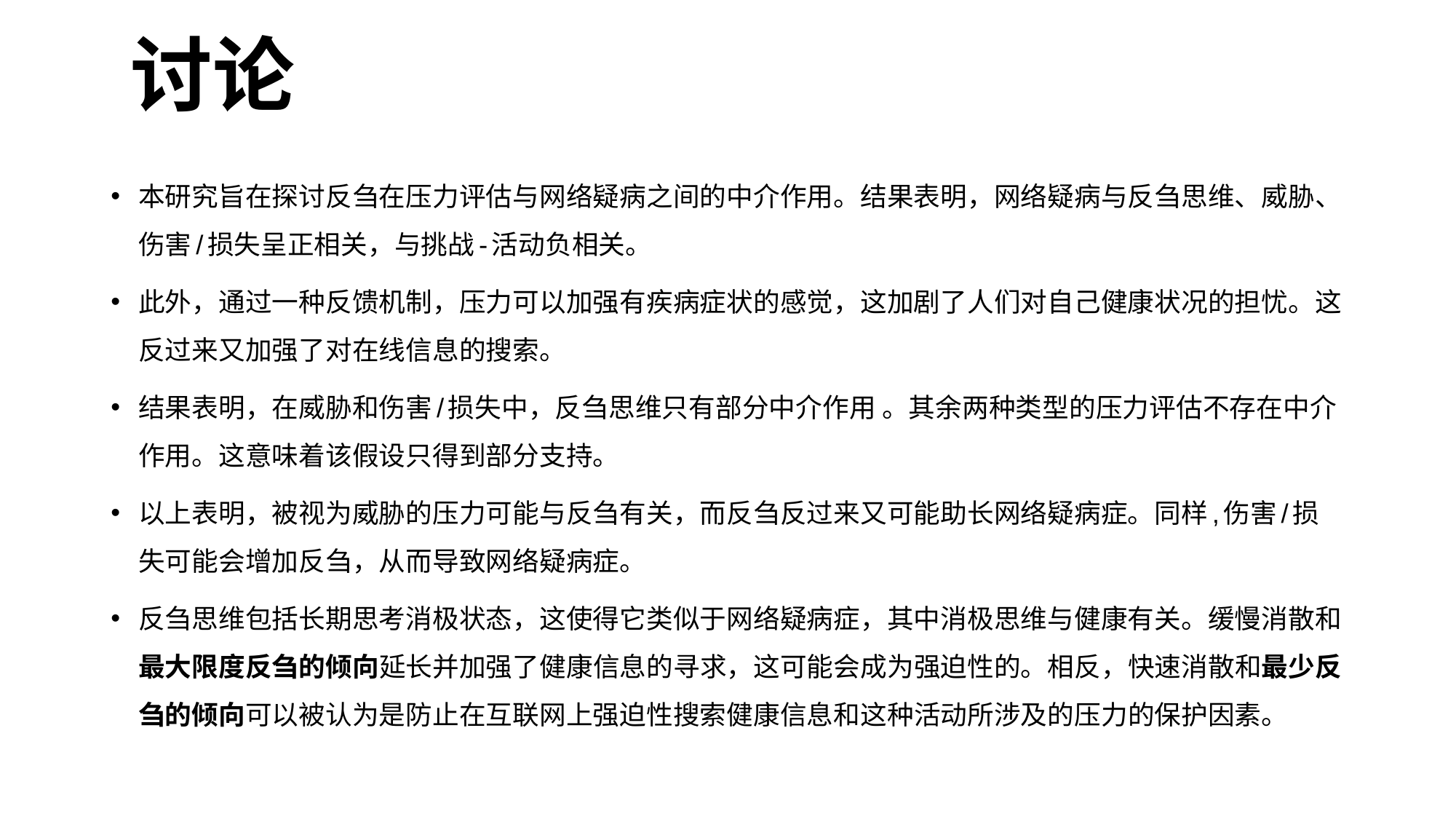

# 讨论
本研究旨在探讨反刍在压力评估与网络疑病之间的中介作用。结果表明，网络疑病与反刍思维、威胁、伤害/损失呈正相关，与挑战-活动负相关。
此外，通过一种反馈机制，压力可以加强有疾病症状的感觉，这加剧了人们对自己健康状况的担忧。这反过来又加强了对在线信息的搜索。
结果表明，在威胁和伤害/损失中，反刍思维只有部分中介作用 。其余两种类型的压力评估不存在中介作用。这意味着该假设只得到部分支持。
以上表明，被视为威胁的压力可能与反刍有关，而反刍反过来又可能助长网络疑病症。同样,伤害/损失可能会增加反刍，从而导致网络疑病症。
反刍思维包括长期思考消极状态，这使得它类似于网络疑病症，其中消极思维与健康有关。缓慢消散和最大限度反刍的倾向延长并加强了健康信息的寻求，这可能会成为强迫性的。相反，快速消散和最少反刍的倾向可以被认为是防止在互联网上强迫性搜索健康信息和这种活动所涉及的压力的保护因素。